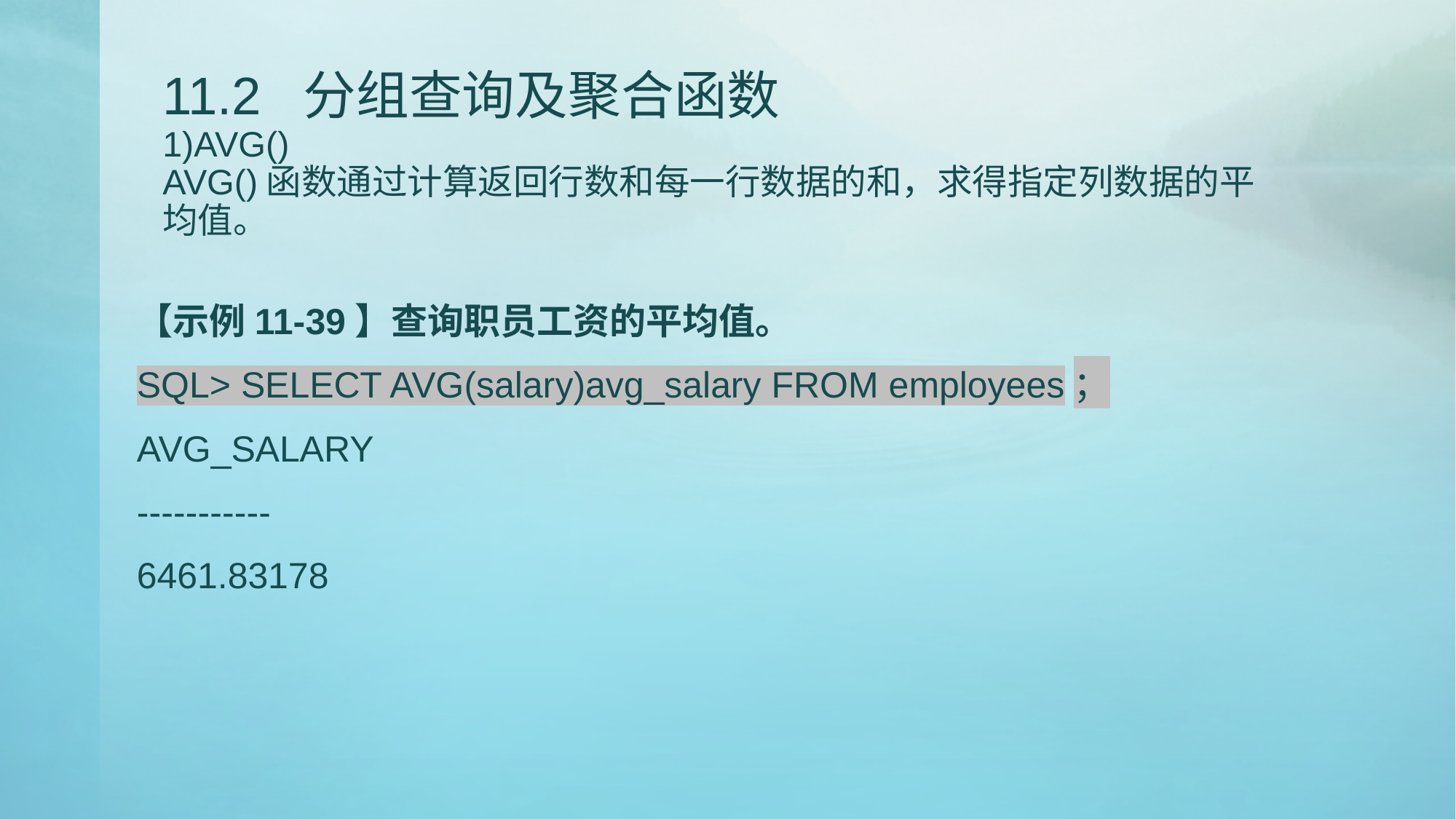

# 11.2  分组查询及聚合函数 1)AVG() AVG()函数通过计算返回行数和每一行数据的和，求得指定列数据的平均值。
【示例11-39】查询职员工资的平均值。
SQL> SELECT AVG(salary)avg_salary FROM employees；
AVG_SALARY
-----------
6461.83178